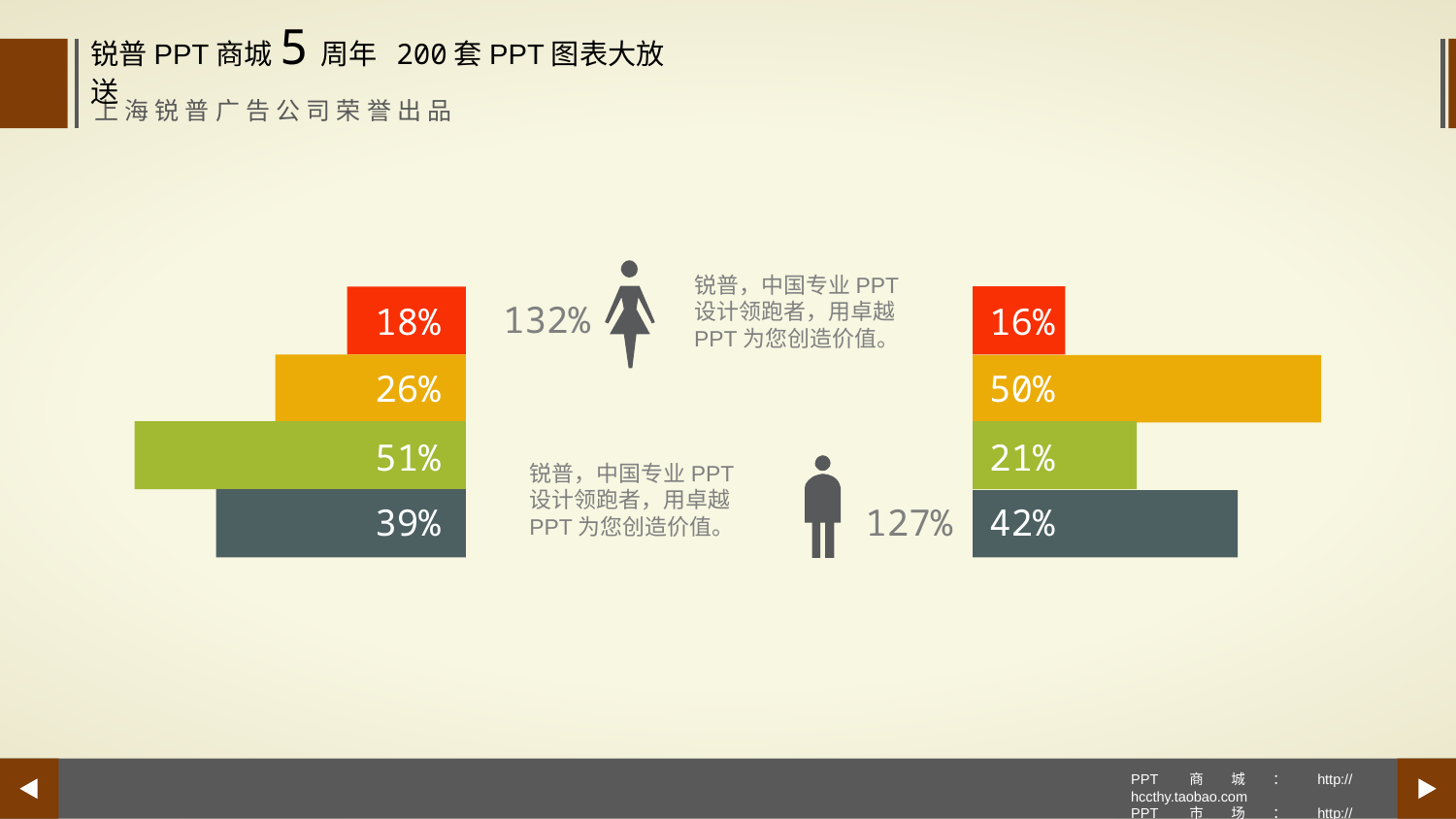

锐普，中国专业PPT设计领跑者，用卓越PPT为您创造价值。

132%
18%
16%

26%
50%

51%
21%
锐普，中国专业PPT设计领跑者，用卓越PPT为您创造价值。

127%
39%
42%